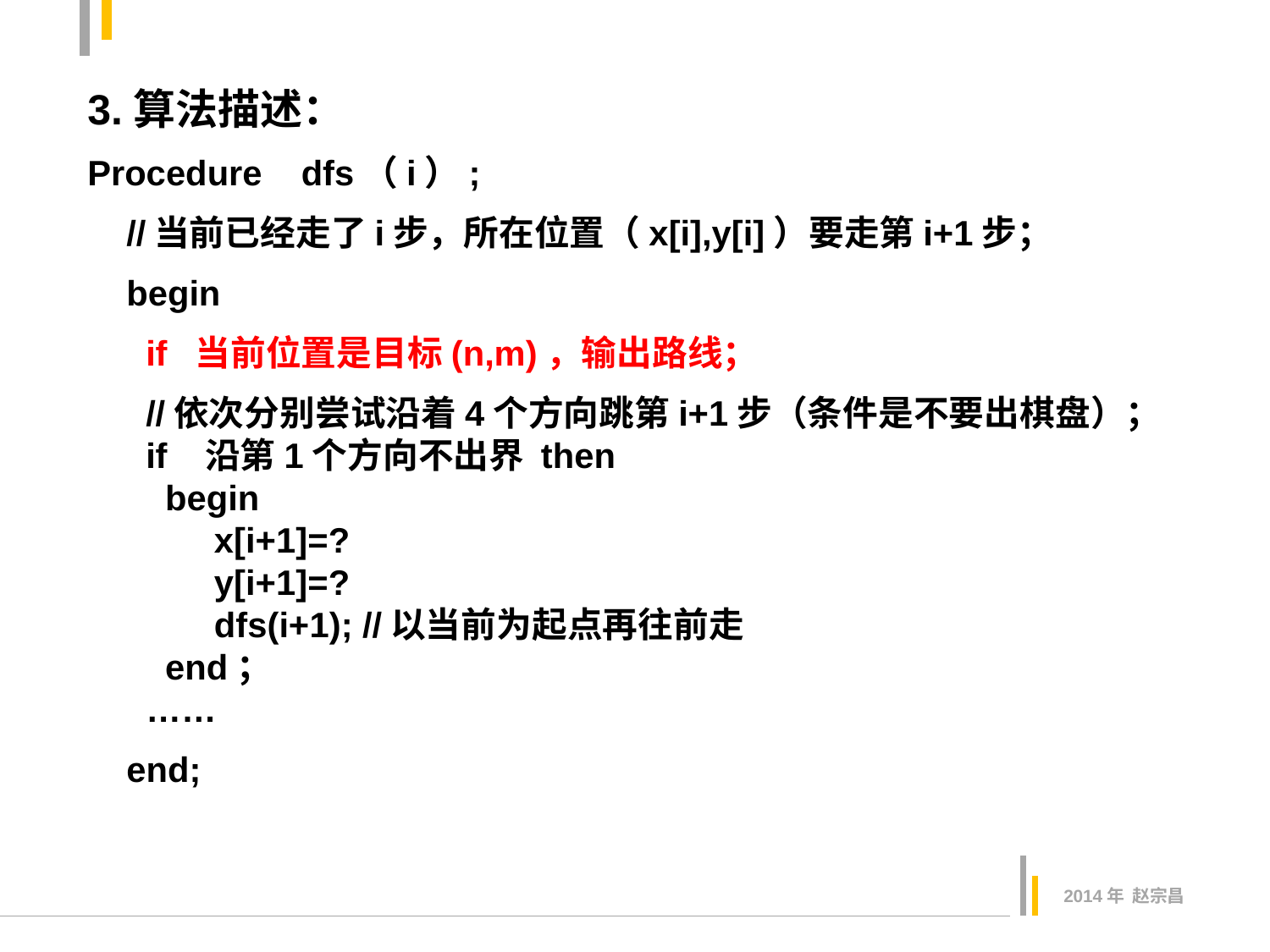

3.算法描述：
Procedure    dfs（i）;
    //当前已经走了i步，所在位置（x[i],y[i]）要走第i+1步；
    begin
      if  当前位置是目标(n,m)，输出路线；
      //依次分别尝试沿着4个方向跳第i+1步（条件是不要出棋盘）；
      if   沿第1个方向不出界 then
        begin
             x[i+1]=?
             y[i+1]=?
             dfs(i+1); //以当前为起点再往前走
        end；
      ……
    end;